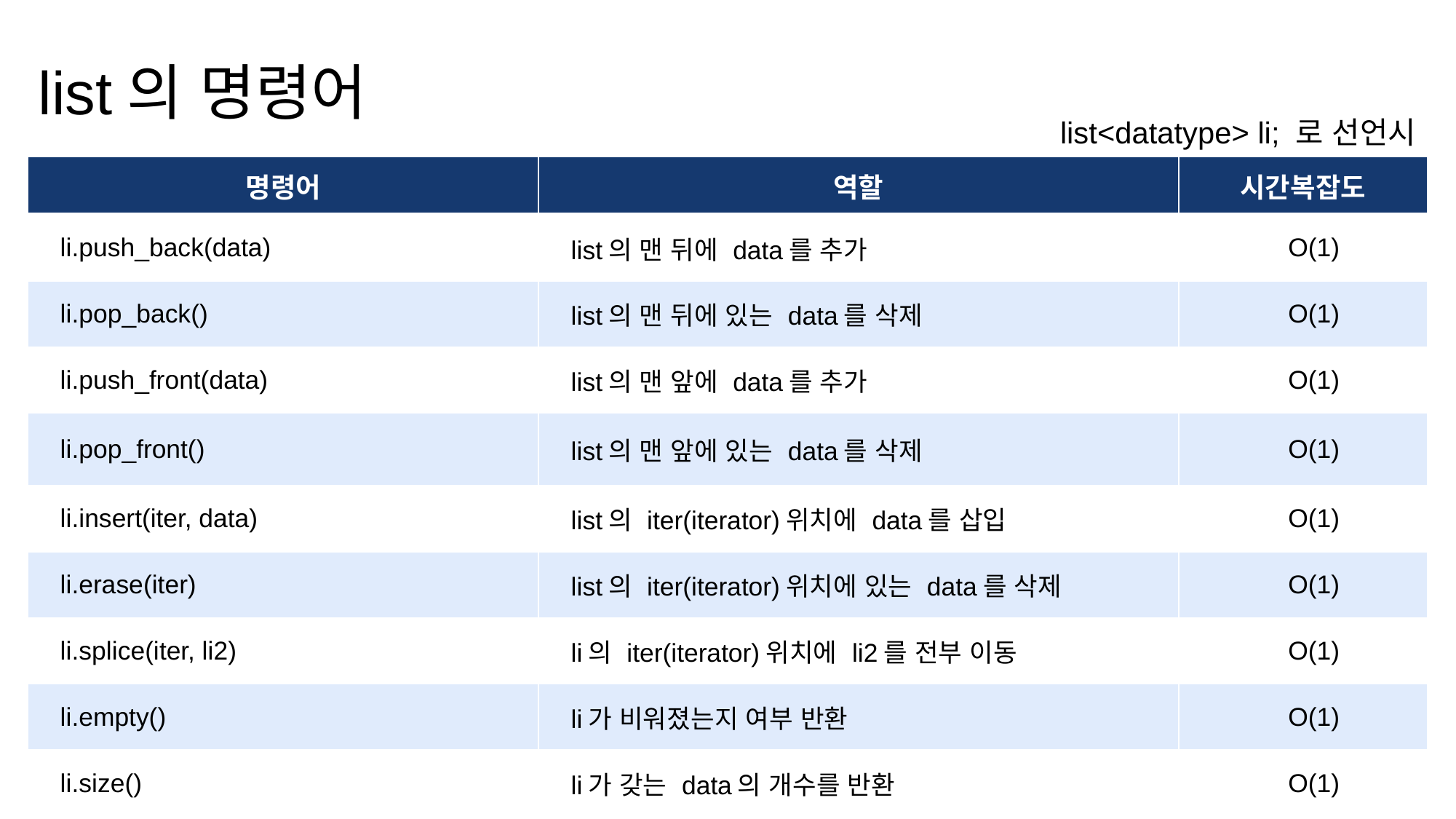

list의 명령어
list<datatype> li; 로 선언시
| 명령어 | 역할 | 시간복잡도 |
| --- | --- | --- |
| li.push\_back(data) | list의 맨 뒤에 data를 추가 | O(1) |
| li.pop\_back() | list의 맨 뒤에 있는 data를 삭제 | O(1) |
| li.push\_front(data) | list의 맨 앞에 data를 추가 | O(1) |
| li.pop\_front() | list의 맨 앞에 있는 data를 삭제 | O(1) |
| li.insert(iter, data) | list의 iter(iterator)위치에 data를 삽입 | O(1) |
| li.erase(iter) | list의 iter(iterator)위치에 있는 data를 삭제 | O(1) |
| li.splice(iter, li2) | li의 iter(iterator)위치에 li2를 전부 이동 | O(1) |
| li.empty() | li가 비워졌는지 여부 반환 | O(1) |
| li.size() | li가 갖는 data의 개수를 반환 | O(1) |